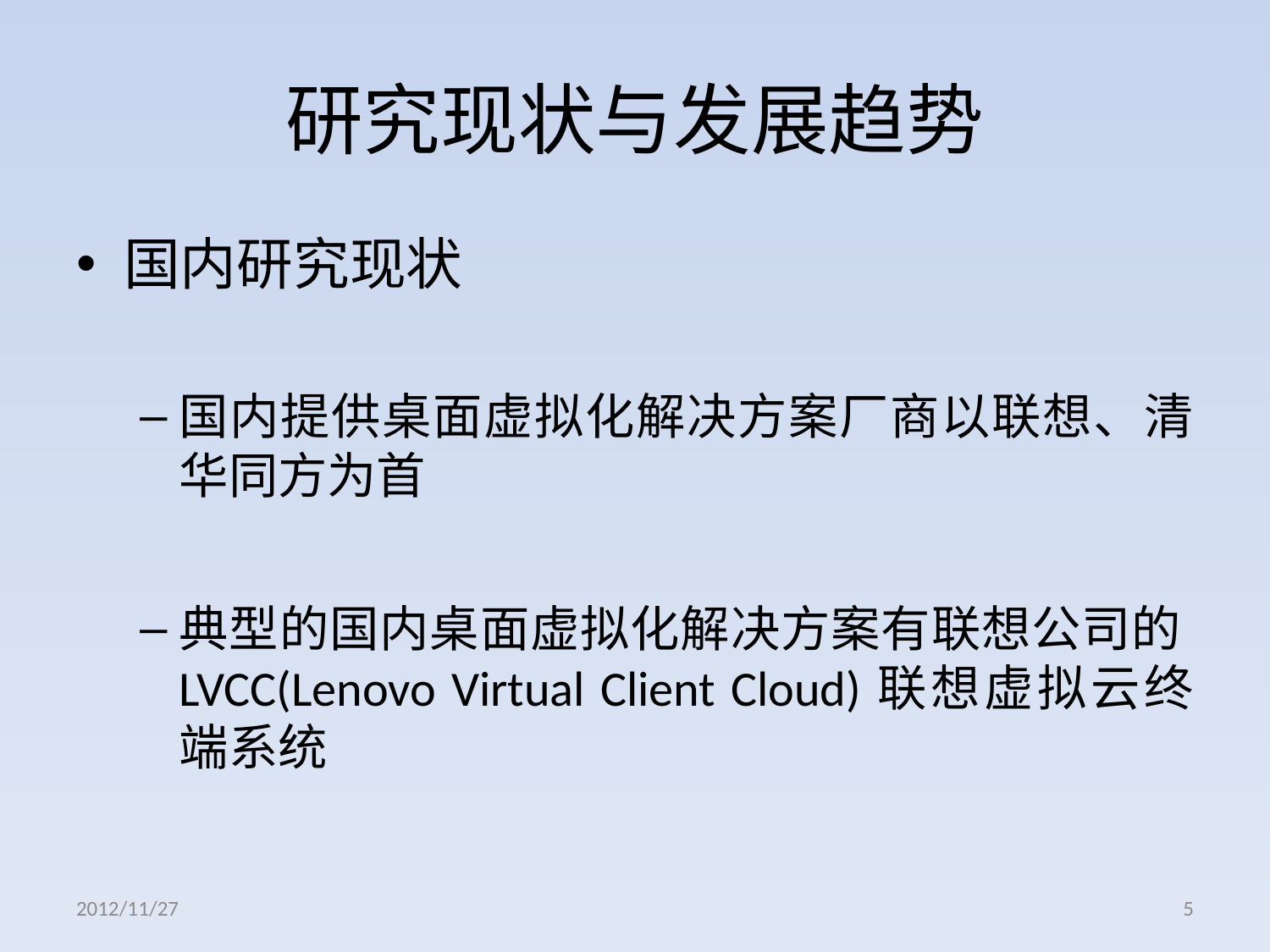

# 研究现状与发展趋势
国内研究现状

国内提供桌面虚拟化解决方案厂商以联想、清华同方为首

典型的国内桌面虚拟化解决方案有联想公司的LVCC(Lenovo Virtual Client Cloud)联想虚拟云终端系统
2012/11/27
5